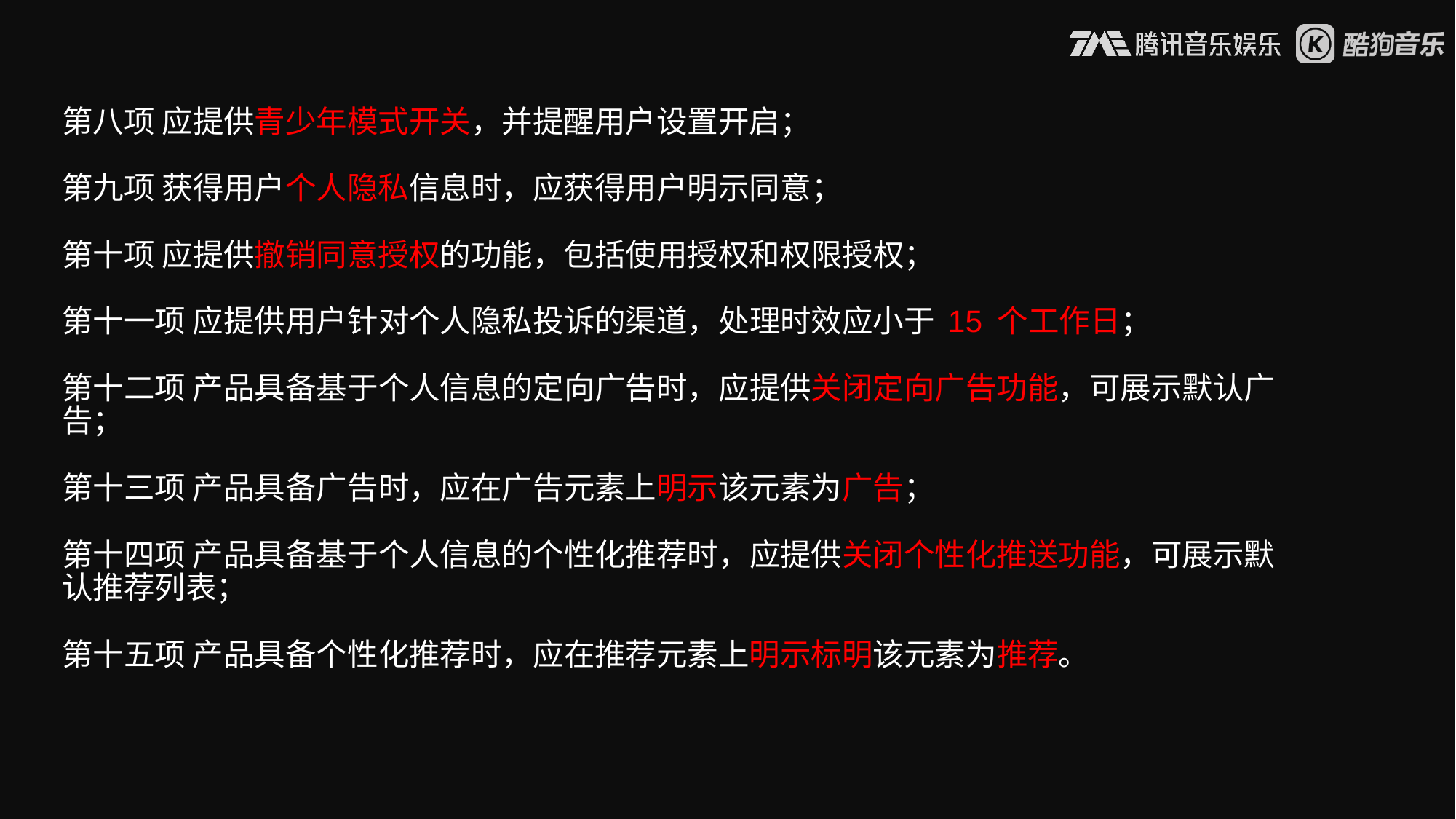

# 第八项 应提供青少年模式开关，并提醒用户设置开启； 第九项 获得用户个人隐私信息时，应获得用户明示同意； 第十项 应提供撤销同意授权的功能，包括使用授权和权限授权； 第十一项 应提供用户针对个人隐私投诉的渠道，处理时效应小于 15 个工作日； 第十二项 产品具备基于个人信息的定向广告时，应提供关闭定向广告功能，可展示默认广告； 第十三项 产品具备广告时，应在广告元素上明示该元素为广告； 第十四项 产品具备基于个人信息的个性化推荐时，应提供关闭个性化推送功能，可展示默认推荐列表； 第十五项 产品具备个性化推荐时，应在推荐元素上明示标明该元素为推荐。